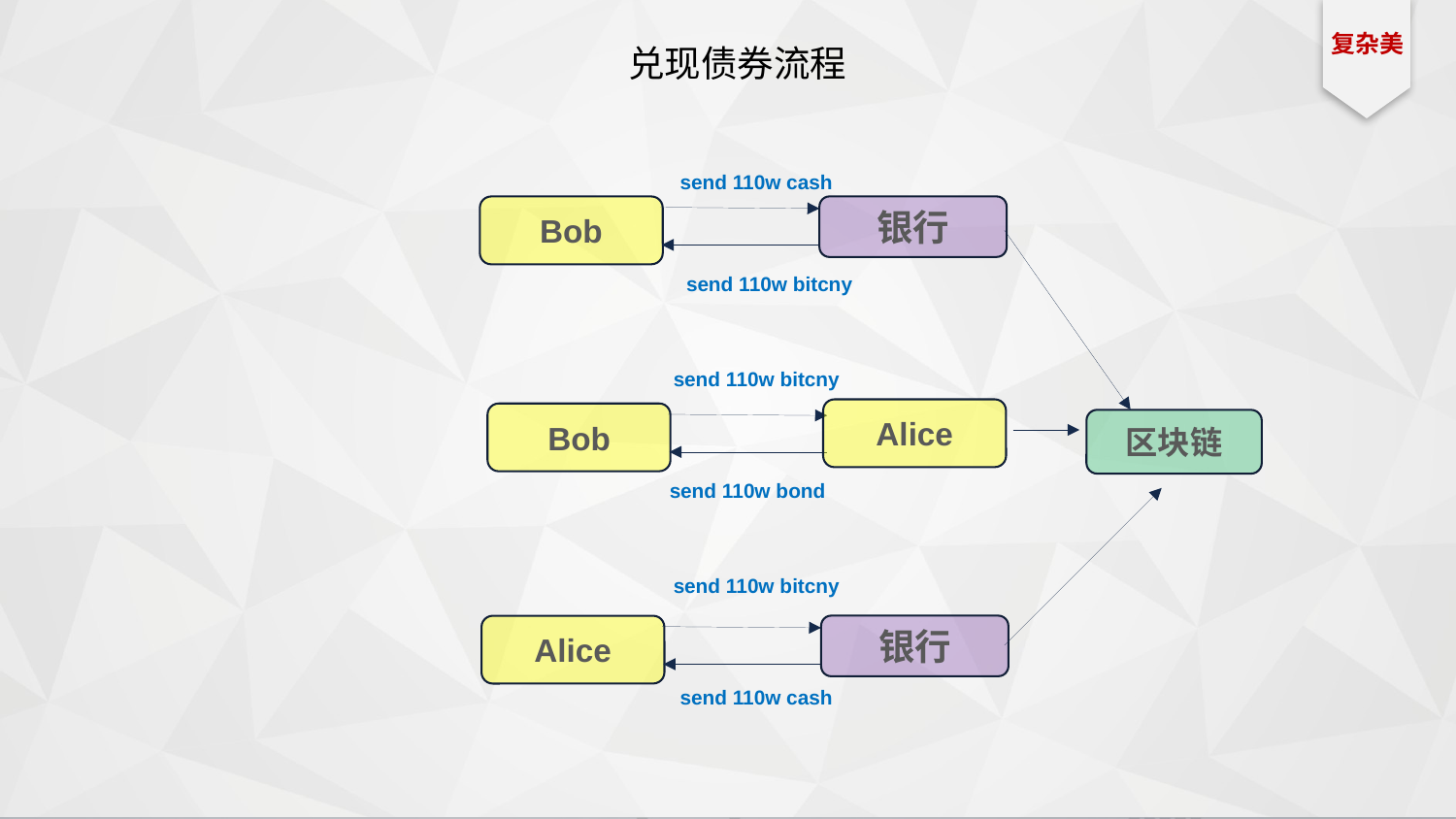

复杂美
兑现债券流程
send 110w cash
银行

Bob

send 110w bitcny
send 110w bitcny

Alice

Bob

区块链

send 110w bond

send 110w bitcny
银行

Alice

send 110w cash